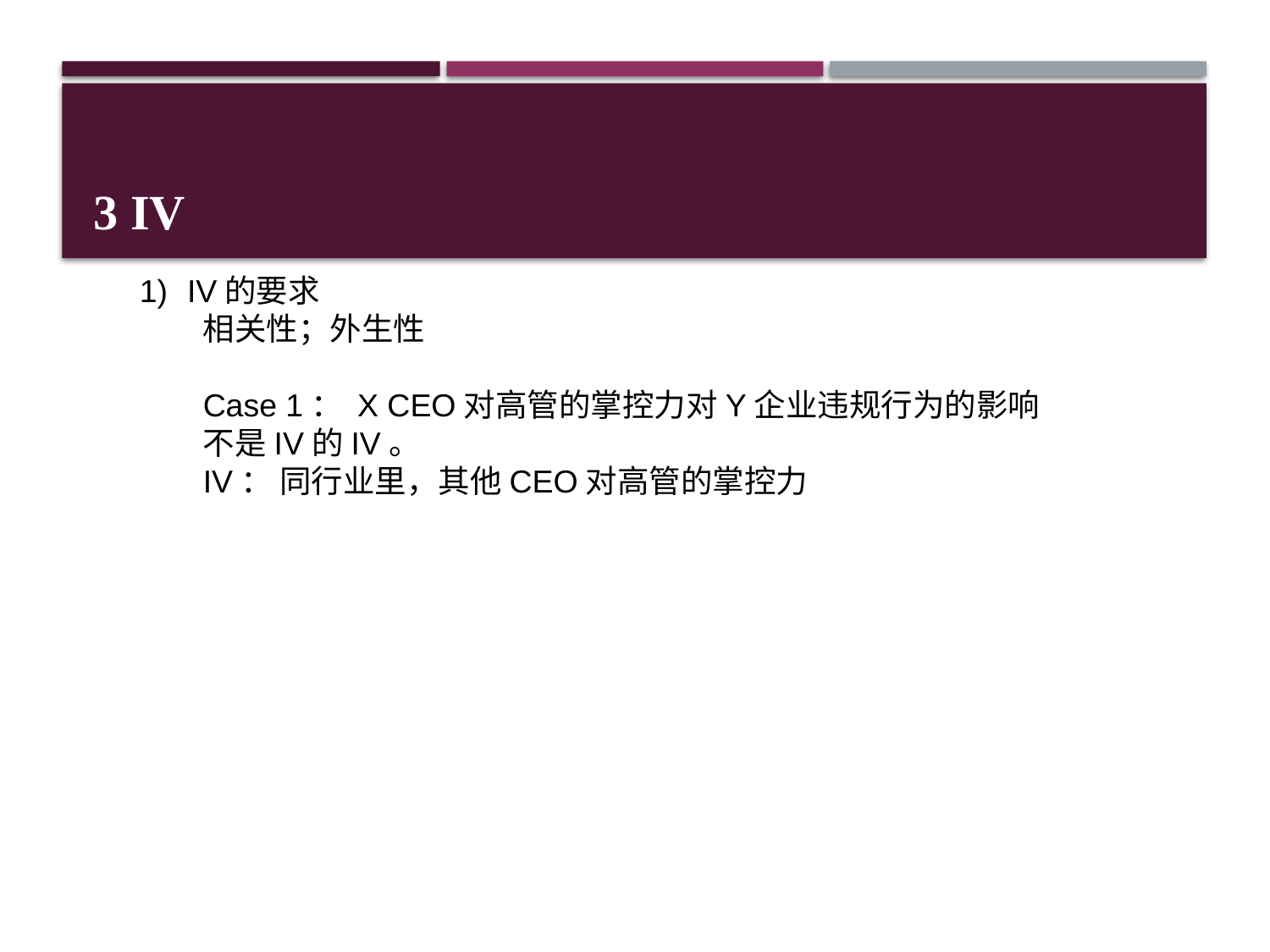

# 3 IV
IV的要求
相关性；外生性

Case 1： X CEO对高管的掌控力对Y企业违规行为的影响
不是IV的IV。
IV： 同行业里，其他CEO对高管的掌控力